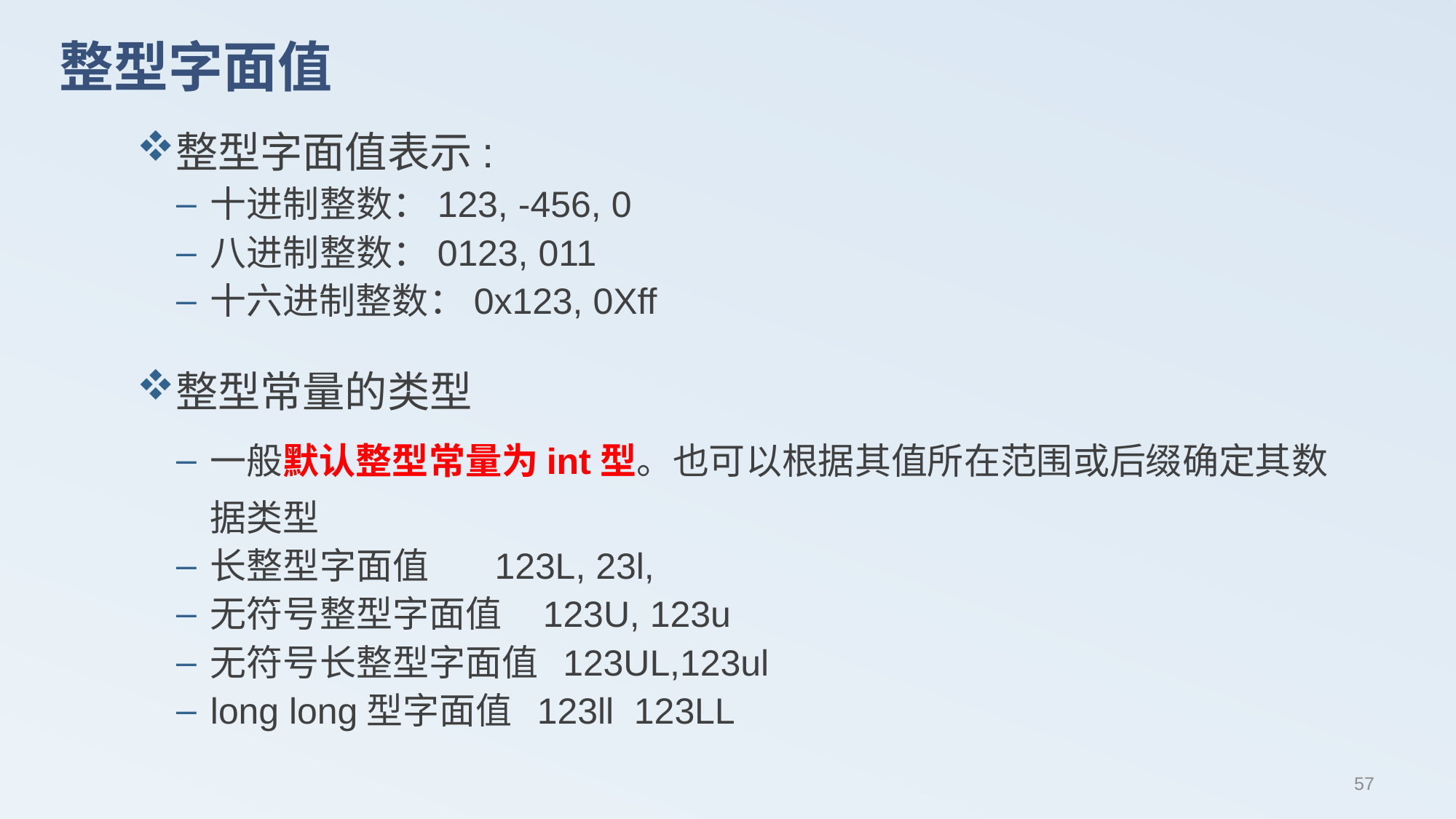

# 整型字面值
整型字面值表示:
十进制整数：123, -456, 0
八进制整数：0123, 011
十六进制整数：0x123, 0Xff
整型常量的类型
一般默认整型常量为int型。也可以根据其值所在范围或后缀确定其数据类型
长整型字面值       123L, 23l,
无符号整型字面值    123U, 123u
无符号长整型字面值  123UL,123ul
long long型字面值  123ll  123LL